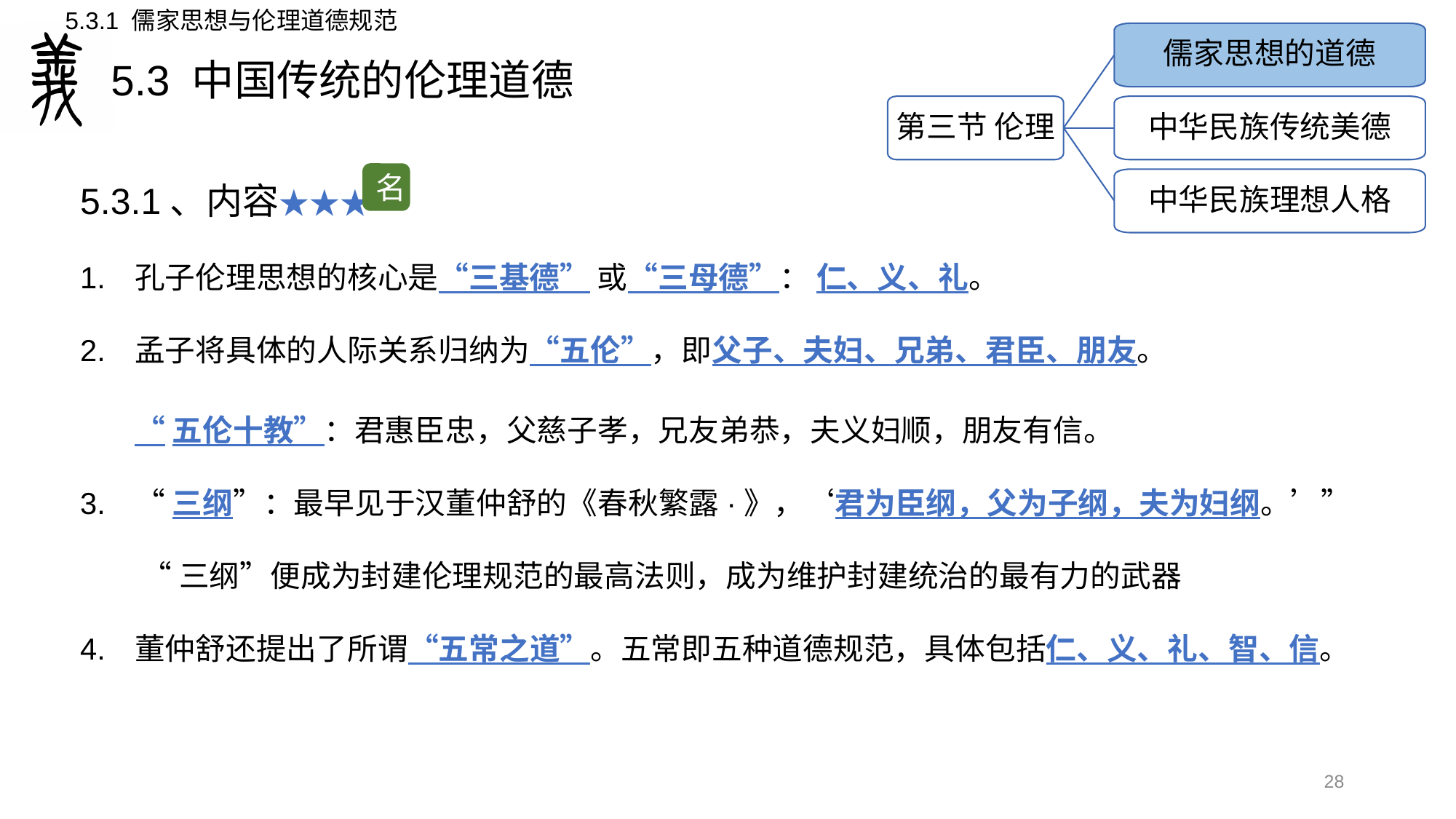

5.3.1 儒家思想与伦理道德规范
儒家思想的道德
# 5.3 中国传统的伦理道德

第三节 伦理
中华民族传统美德

5.3.1、内容★★★
孔子伦理思想的核心是“三基德” 或“三母德”： 仁、义、礼。
孟子将具体的人际关系归纳为“五伦”，即父子、夫妇、兄弟、君臣、朋友。
“五伦十教”：君惠臣忠，父慈子孝，兄友弟恭，夫义妇顺，朋友有信。
“三纲”：最早见于汉董仲舒的《春秋繁露·》，‘君为臣纲，父为子纲，夫为妇纲。’”
 “三纲”便成为封建伦理规范的最高法则，成为维护封建统治的最有力的武器
董仲舒还提出了所谓“五常之道”。五常即五种道德规范，具体包括仁、义、礼、智、信。

名

中华民族理想人格
28